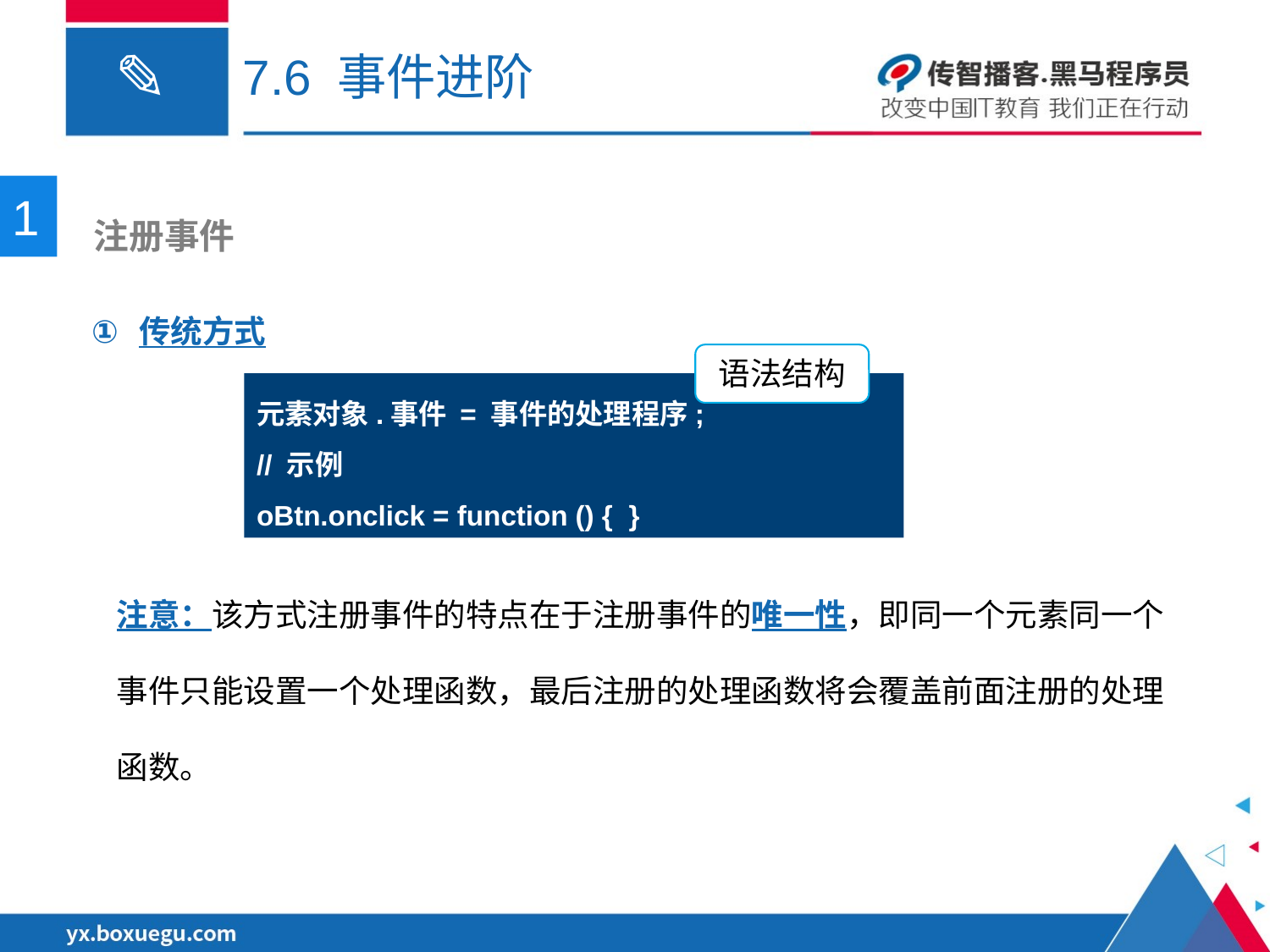

# 7.6 事件进阶

1
  注册事件
传统方式
语法结构
元素对象.事件 = 事件的处理程序;
// 示例
oBtn.onclick = function () {  }
注意：该方式注册事件的特点在于注册事件的唯一性，即同一个元素同一个事件只能设置一个处理函数，最后注册的处理函数将会覆盖前面注册的处理函数。